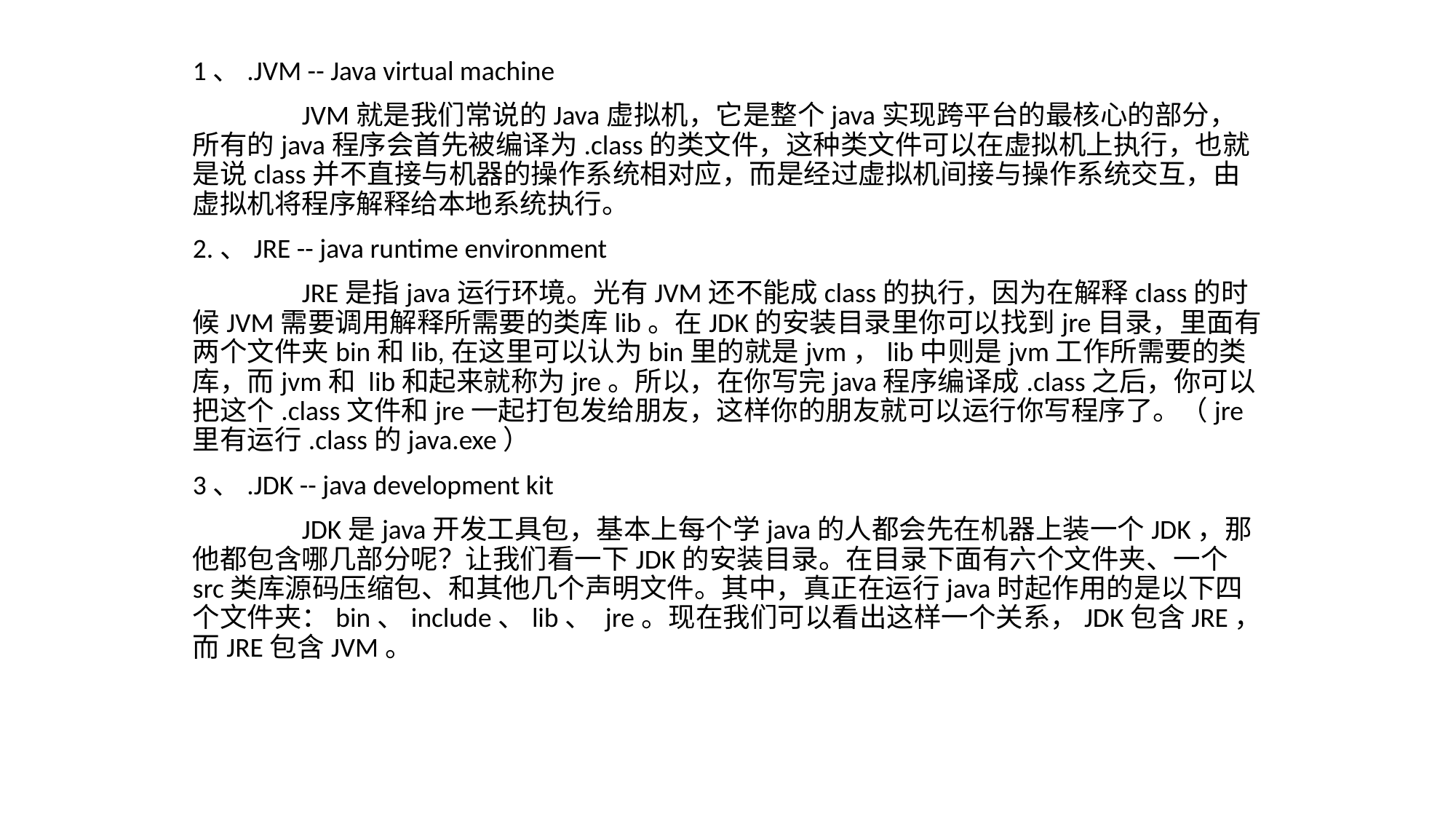

1、.JVM -- Java virtual machine
   	JVM就是我们常说的Java虚拟机，它是整个java实现跨平台的最核心的部分，所有的java程序会首先被编译为.class的类文件，这种类文件可以在虚拟机上执行，也就是说class并不直接与机器的操作系统相对应，而是经过虚拟机间接与操作系统交互，由虚拟机将程序解释给本地系统执行。
2.、JRE -- java runtime environment
   	JRE是指java运行环境。光有JVM还不能成class的执行，因为在解释class的时候JVM需要调用解释所需要的类库lib。在JDK的安装目录里你可以找到jre目录，里面有两个文件夹bin和lib,在这里可以认为bin里的就是jvm，lib中则是jvm工作所需要的类库，而jvm和 lib和起来就称为jre。所以，在你写完java程序编译成.class之后，你可以把这个.class文件和jre一起打包发给朋友，这样你的朋友就可以运行你写程序了。（jre里有运行.class的java.exe）
3、.JDK -- java development kit
   	JDK是java开发工具包，基本上每个学java的人都会先在机器上装一个JDK，那他都包含哪几部分呢？让我们看一下JDK的安装目录。在目录下面有六个文件夹、一个src类库源码压缩包、和其他几个声明文件。其中，真正在运行java时起作用的是以下四个文件夹：bin、include、lib、 jre。现在我们可以看出这样一个关系，JDK包含JRE，而JRE包含JVM。